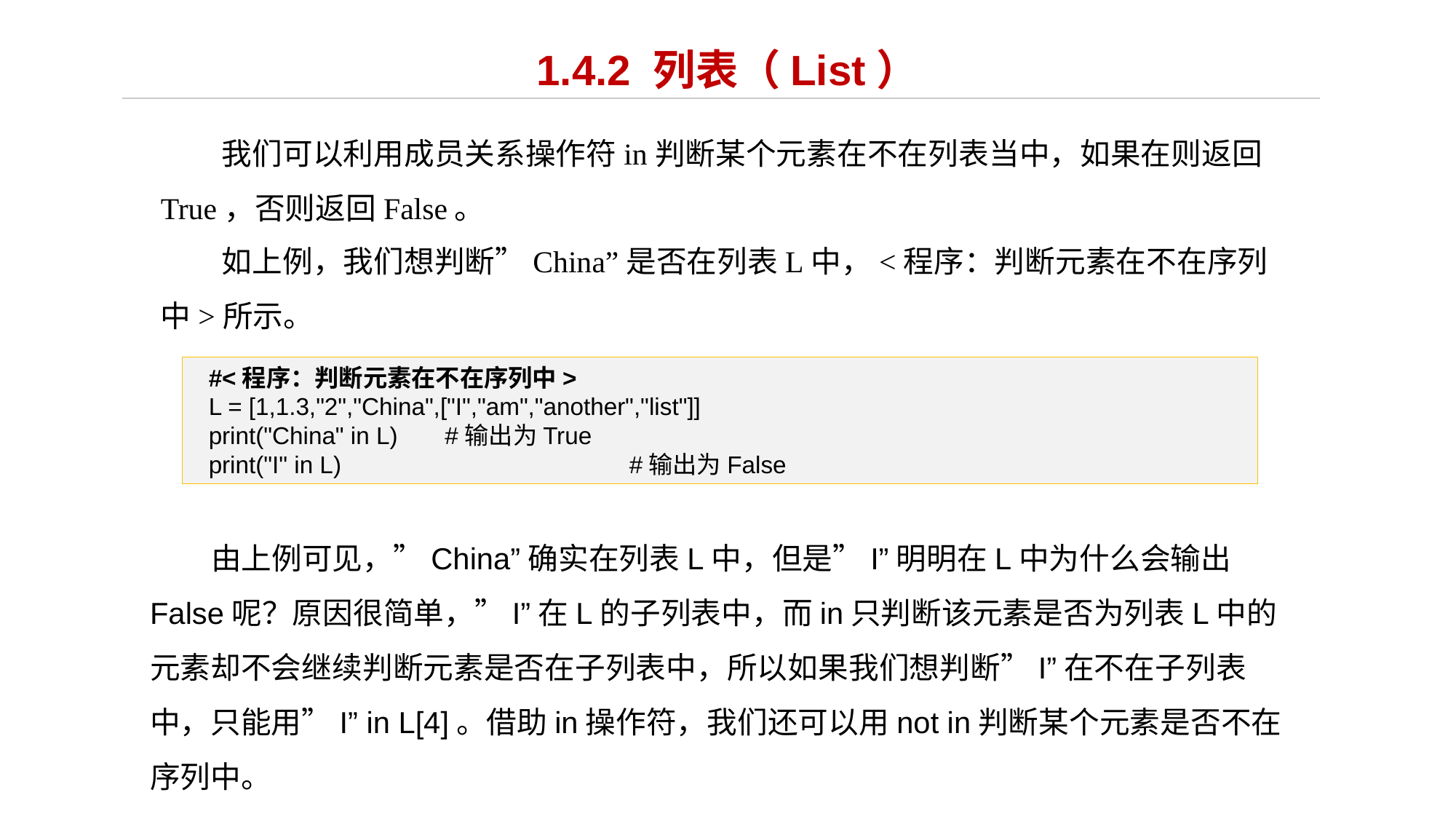

# 1.4.2 列表（List）
        我们可以利用成员关系操作符in判断某个元素在不在列表当中，如果在则返回True，否则返回False。
        如上例，我们想判断”China”是否在列表L中，<程序：判断元素在不在序列中>所示。
#<程序：判断元素在不在序列中>
L = [1,1.3,"2","China",["I","am","another","list"]]
print("China" in L)       #输出为True
print("I" in L)			#输出为False
        由上例可见，”China”确实在列表L中，但是”I”明明在L中为什么会输出False呢？原因很简单，”I”在L的子列表中，而in只判断该元素是否为列表L中的元素却不会继续判断元素是否在子列表中，所以如果我们想判断”I”在不在子列表中，只能用”I” in L[4]。借助in操作符，我们还可以用not in判断某个元素是否不在序列中。